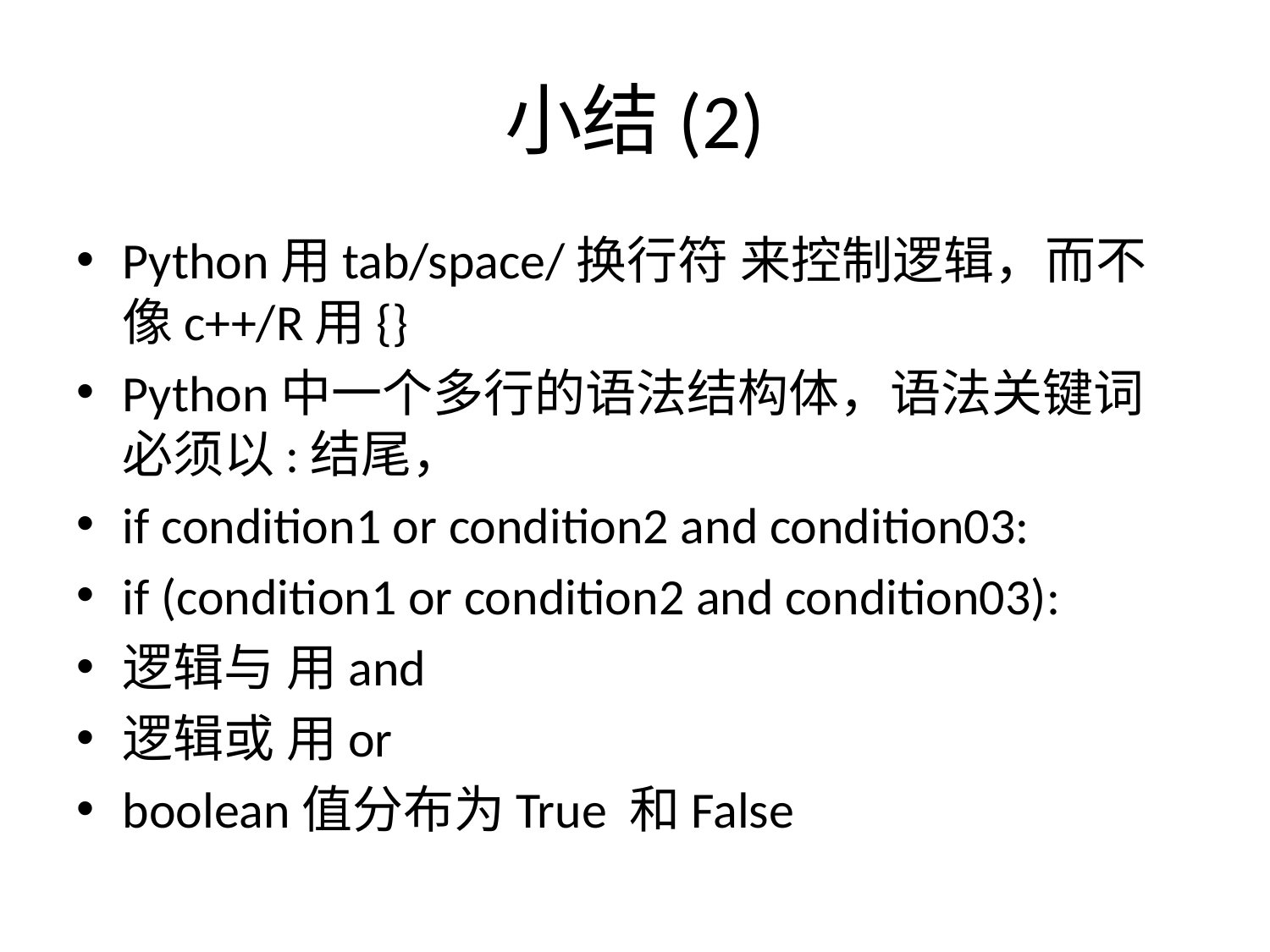

# 小结(2)
Python用tab/space/换行符 来控制逻辑，而不像c++/R用{}
Python中一个多行的语法结构体，语法关键词必须以:结尾，
if condition1 or condition2 and condition03:
if (condition1 or condition2 and condition03):
逻辑与 用and
逻辑或 用or
boolean值分布为True 和False